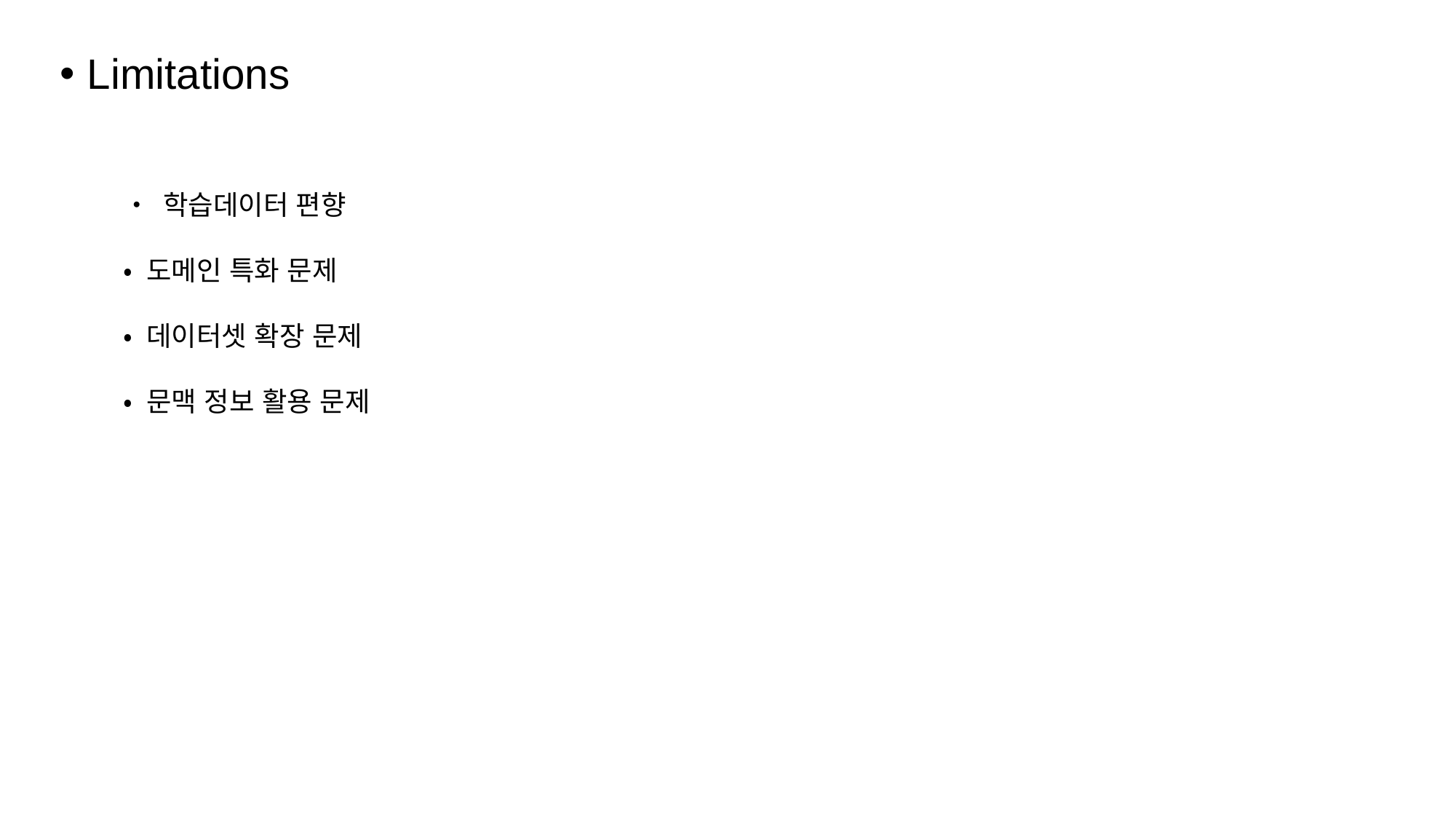

Limitations
• 학습데이터 편향

• 도메인 특화 문제

• 데이터셋 확장 문제

• 문맥 정보 활용 문제